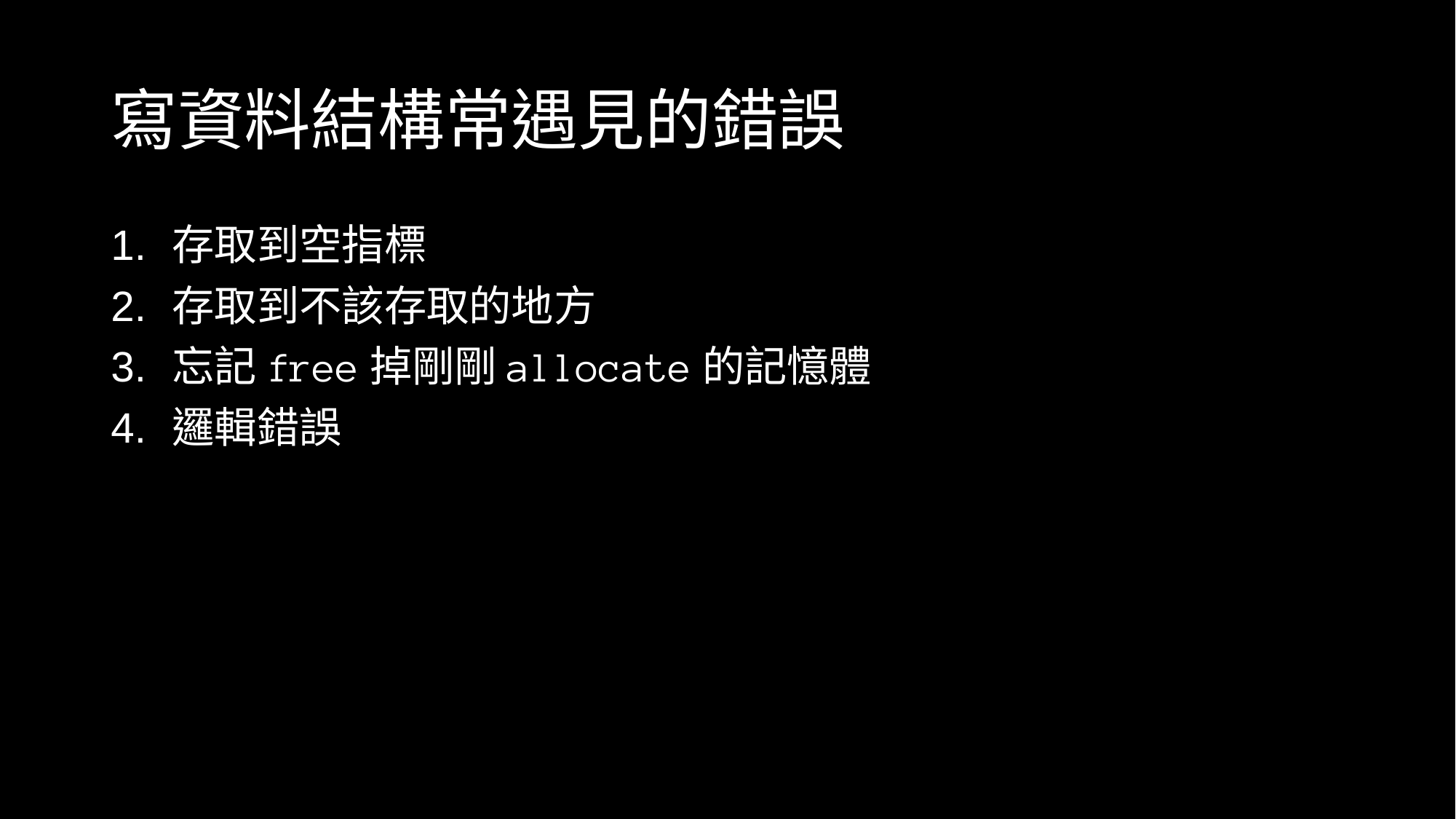

# 寫資料結構常遇見的錯誤
存取到空指標
存取到不該存取的地方
忘記free掉剛剛allocate的記憶體
邏輯錯誤